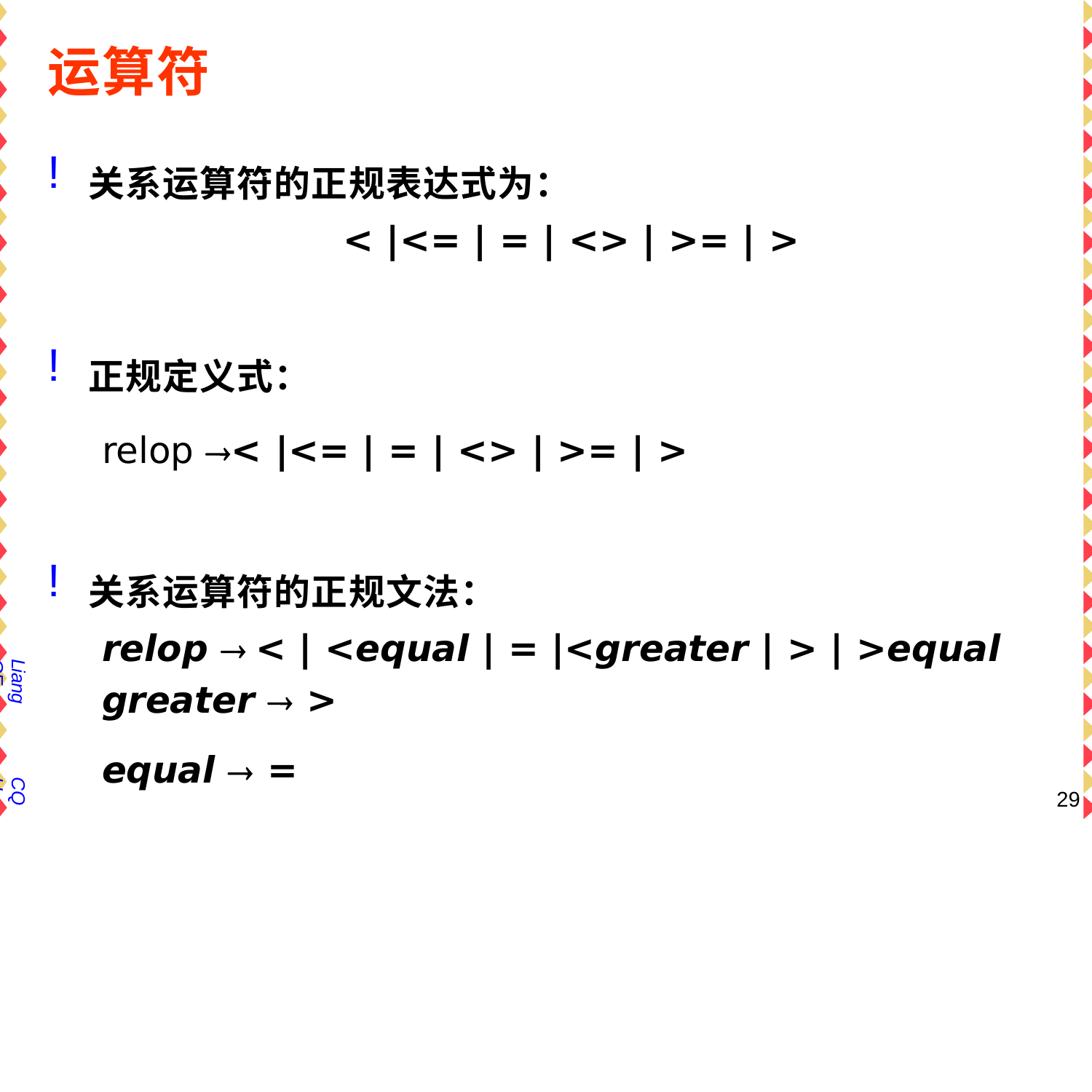

# 运算符
关系运算符的正规表达式为：
< |<= | = | <> | >= | >

正规定义式：
relop →< |<= | = | <> | >= | >

关系运算符的正规文法：
relop → < | <equal | = |<greater | > | >equal  greater → >
equal → =
Liang GE
CQU
29